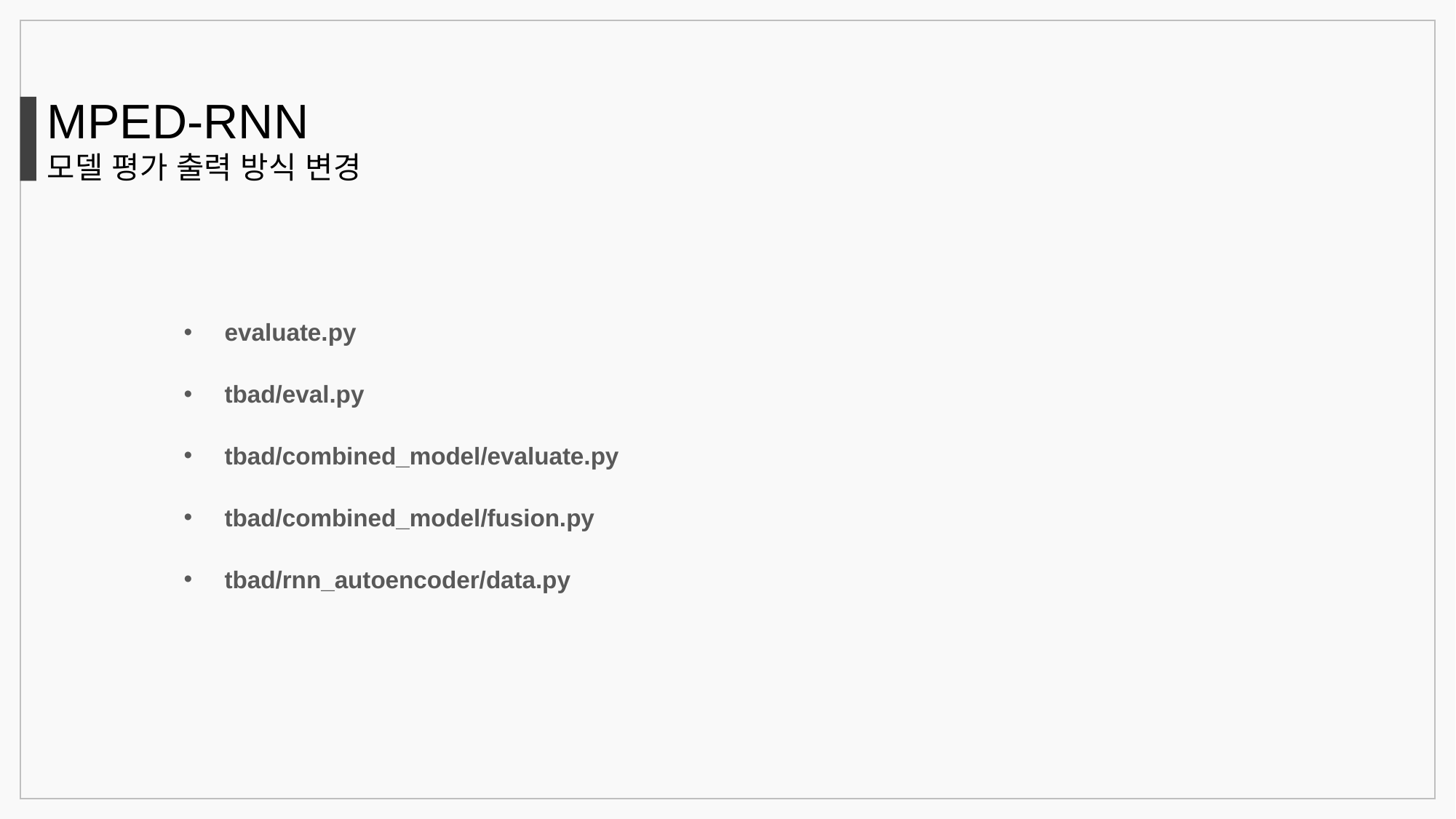

MPED-RNN
모델 평가 출력 방식 변경

evaluate.py
tbad/eval.py
tbad/combined_model/evaluate.py
tbad/combined_model/fusion.py
tbad/rnn_autoencoder/data.py